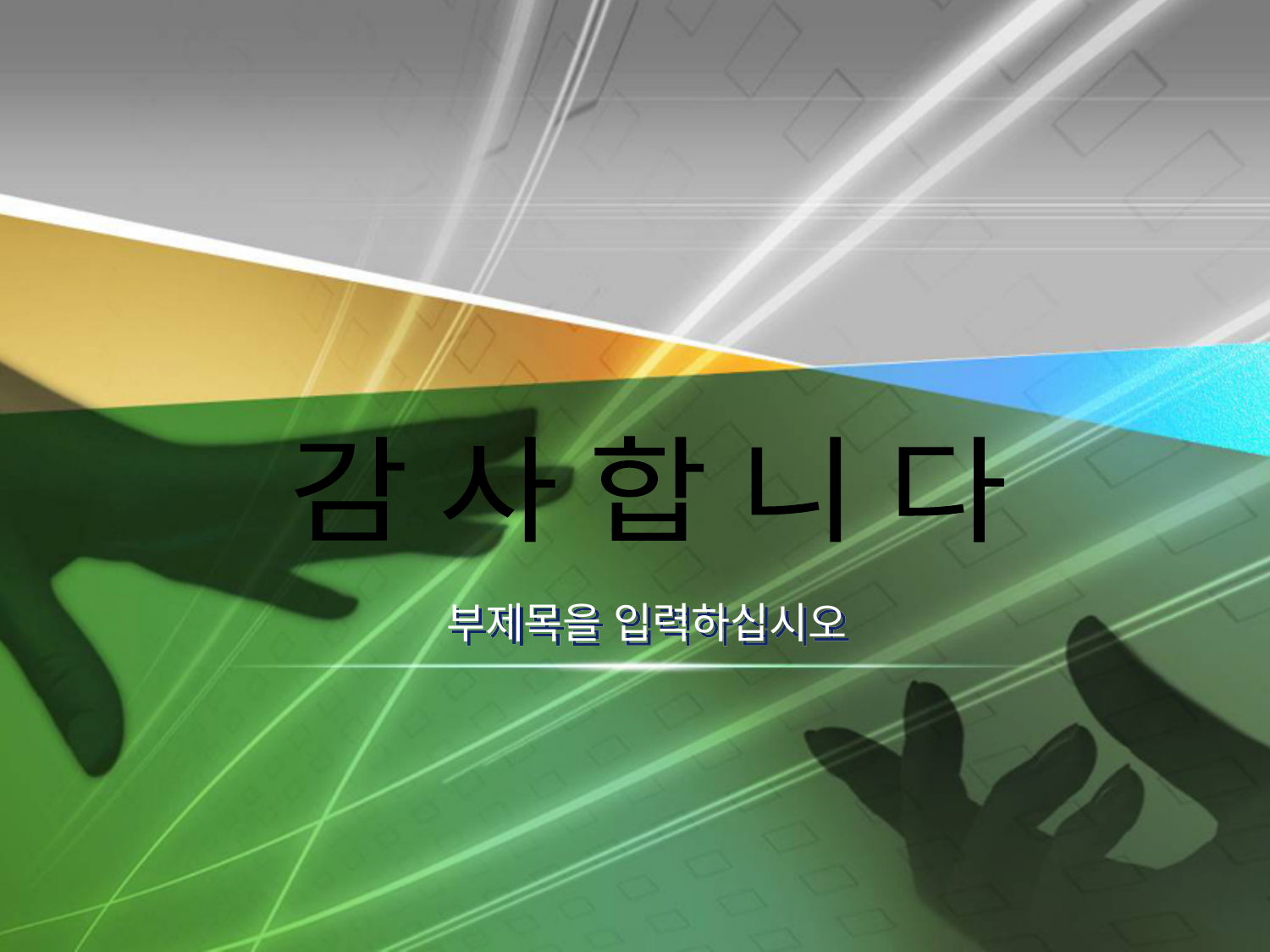

감 사 합 니 다
부제목을 입력하십시오